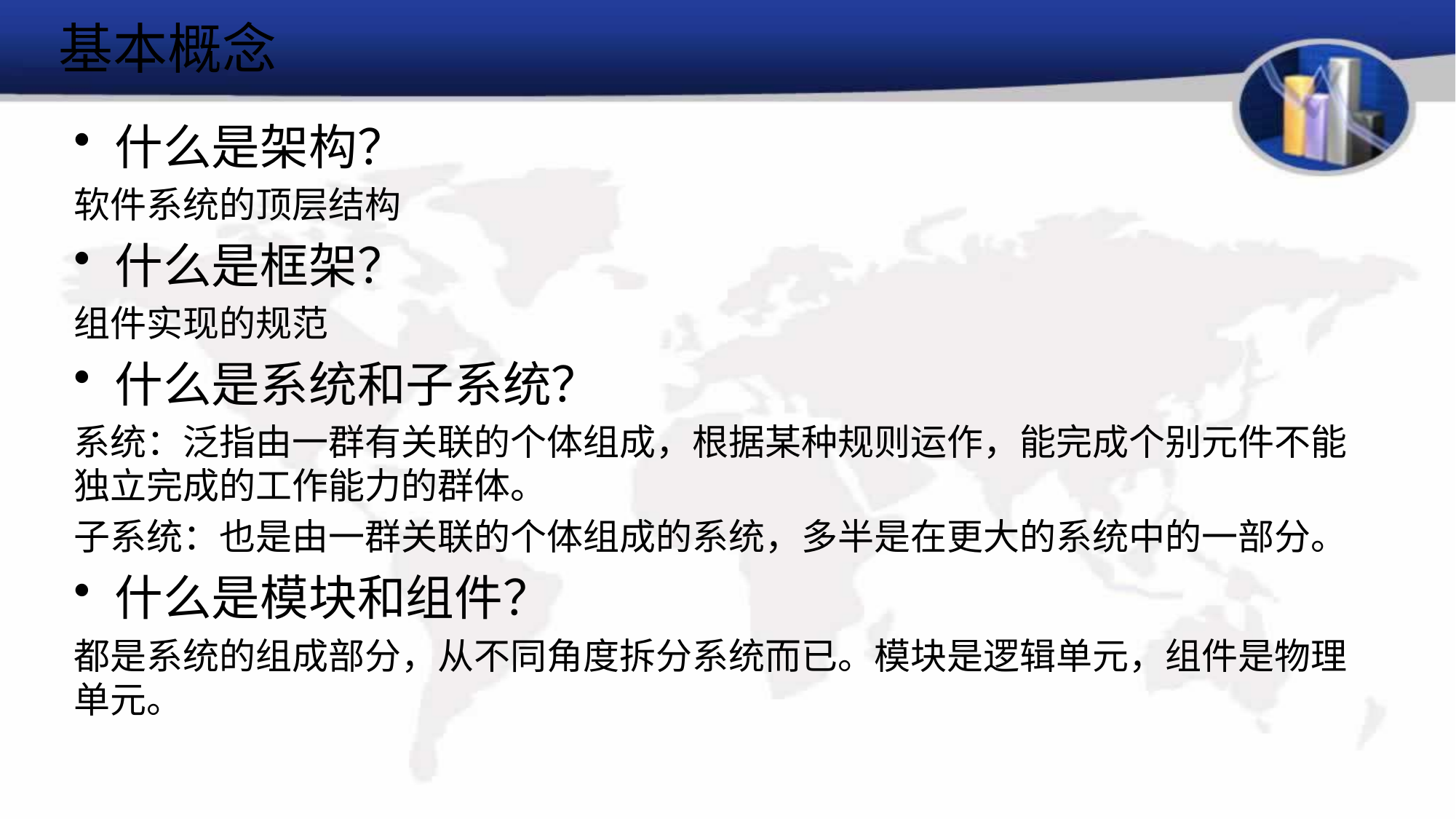

# 基本概念
什么是架构？
软件系统的顶层结构
什么是框架？
组件实现的规范
什么是系统和子系统？
系统：泛指由一群有关联的个体组成，根据某种规则运作，能完成个别元件不能独立完成的工作能力的群体。
子系统：也是由一群关联的个体组成的系统，多半是在更大的系统中的一部分。
什么是模块和组件？
都是系统的组成部分，从不同角度拆分系统而已。模块是逻辑单元，组件是物理单元。